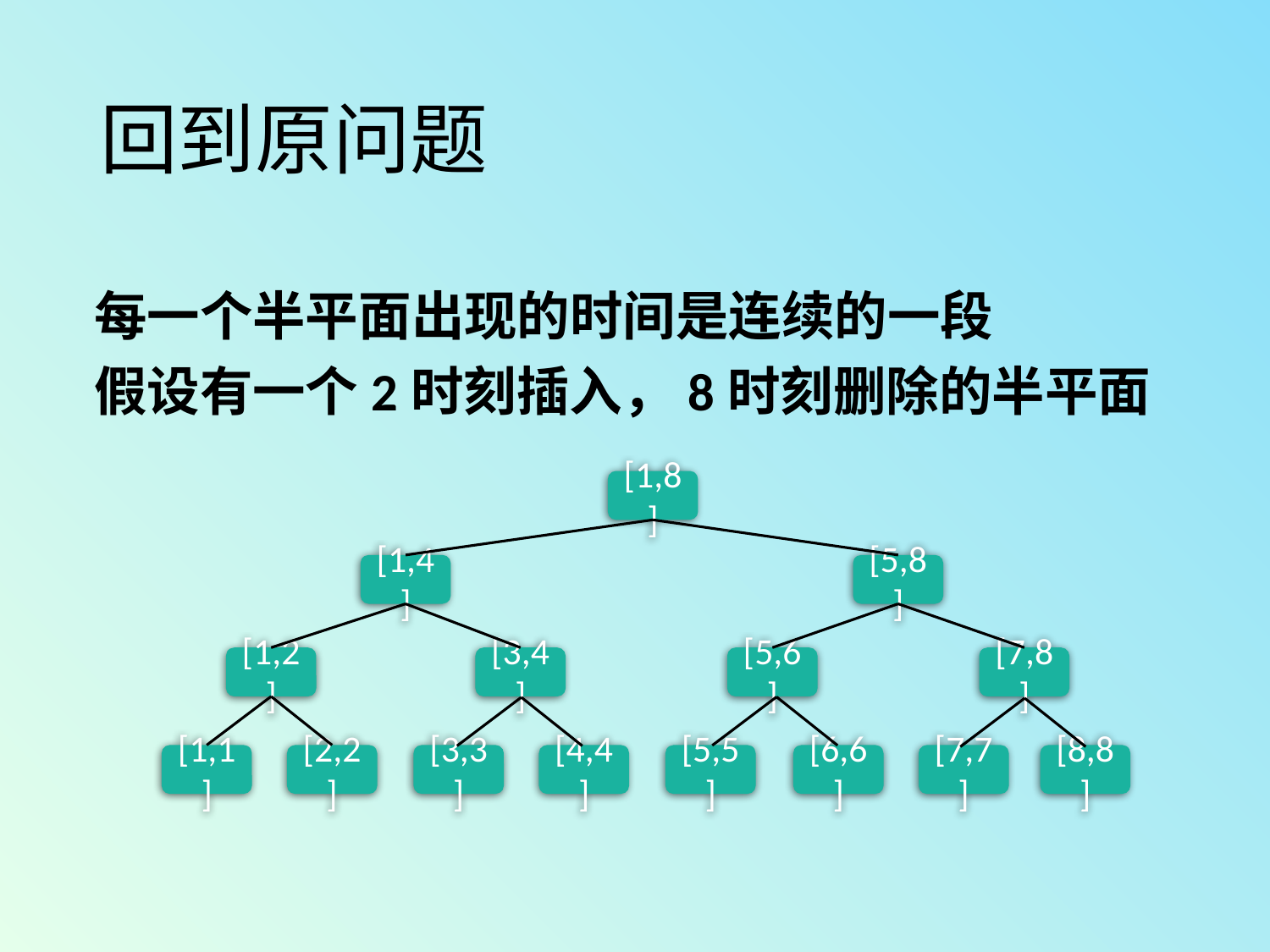

# 回到原问题
每一个半平面出现的时间是连续的一段
假设有一个2时刻插入，8时刻删除的半平面
[1,8]
[1,4]
[5,8]
[1,2]
[3,4]
[5,6]
[7,8]
[1,1]
[2,2]
[3,3]
[4,4]
[5,5]
[6,6]
[7,7]
[8,8]